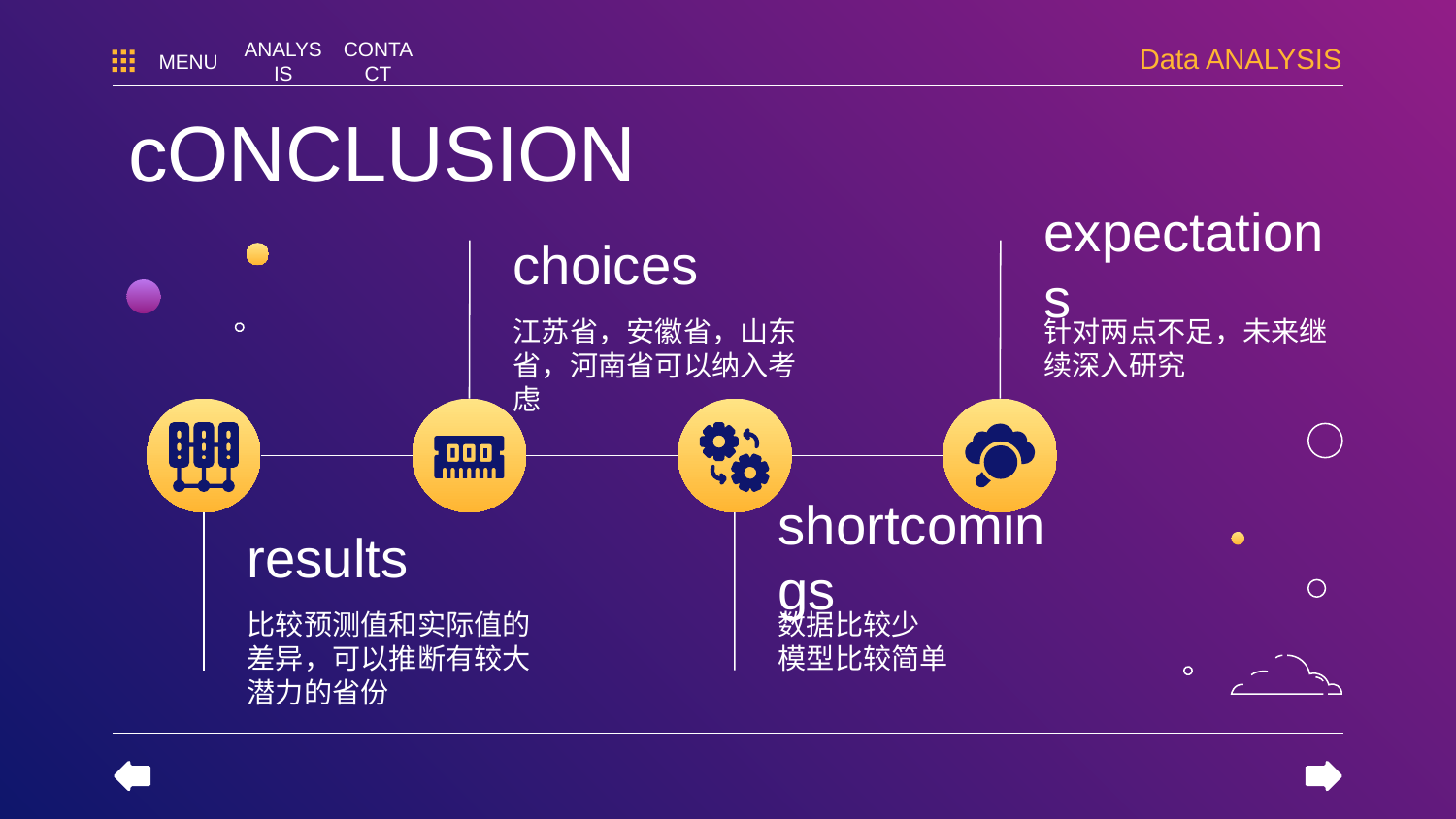

Data ANALYSIS
MENU
ANALYSIS
CONTACT

# cONCLUSION
choices
expectations

江苏省，安徽省，山东省，河南省可以纳入考虑
针对两点不足，未来继续深入研究

results
shortcomings

比较预测值和实际值的差异，可以推断有较大潜力的省份
数据比较少
模型比较简单